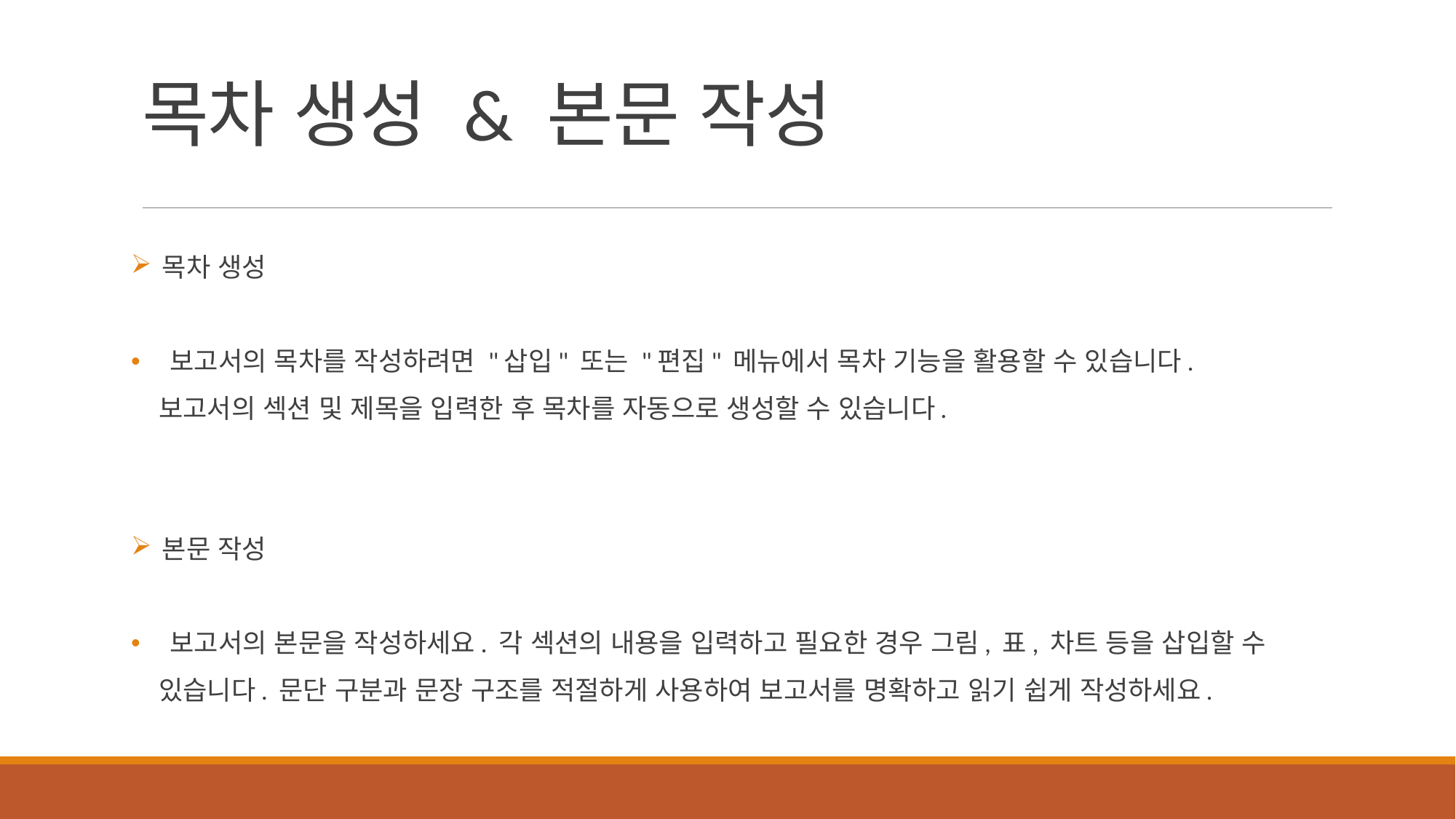

# 목차 생성 & 본문 작성
 목차 생성

   보고서의 목차를 작성하려면 "삽입" 또는 "편집" 메뉴에서 목차 기능을 활용할 수 있습니다.
   보고서의 섹션 및 제목을 입력한 후 목차를 자동으로 생성할 수 있습니다.

 본문 작성

   보고서의 본문을 작성하세요. 각 섹션의 내용을 입력하고 필요한 경우 그림, 표, 차트 등을 삽입할 수
   있습니다. 문단 구분과 문장 구조를 적절하게 사용하여 보고서를 명확하고 읽기 쉽게 작성하세요.